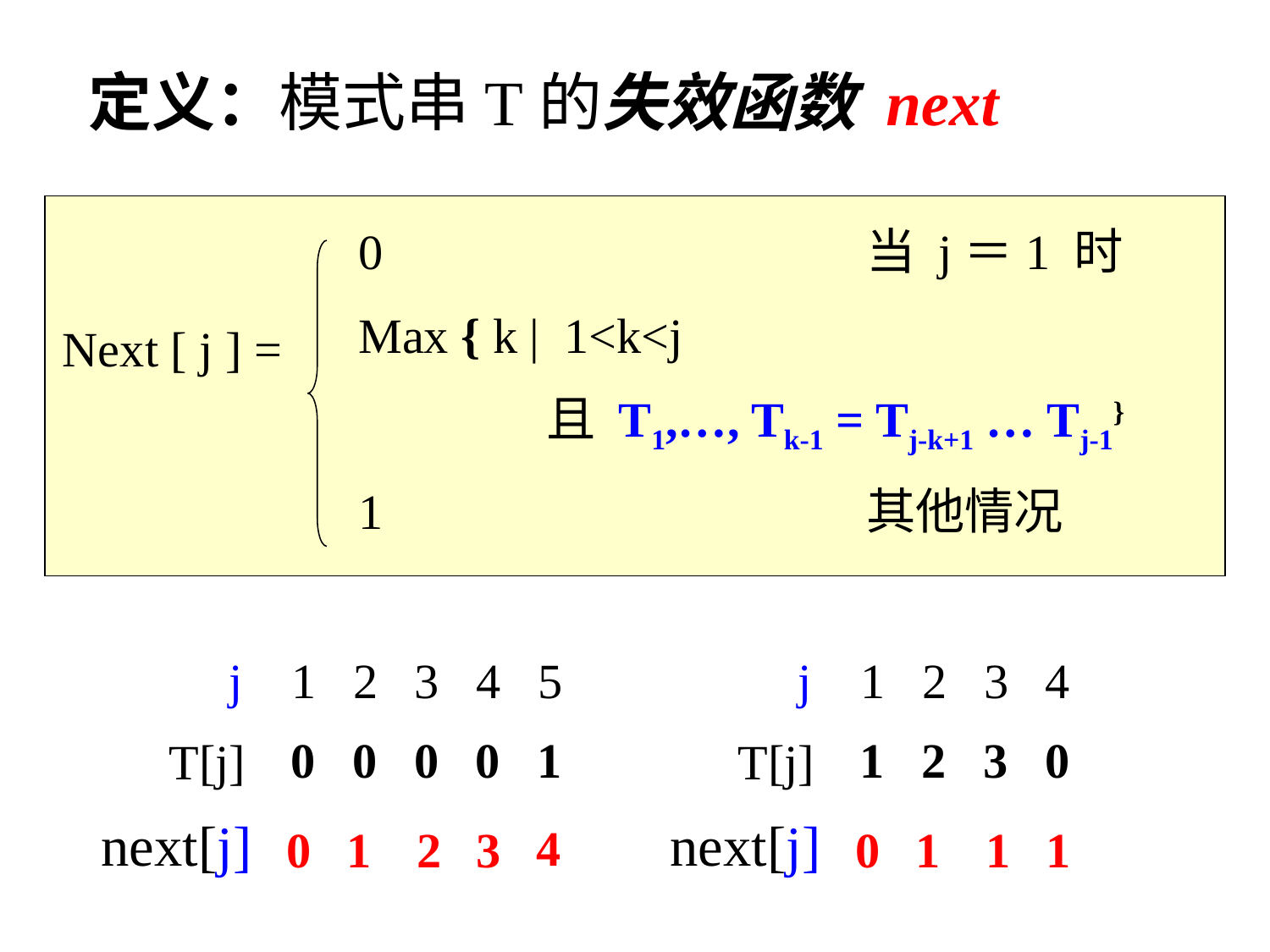

定义：模式串T的失效函数 next

0   				当 j＝1 时
Max { k |  1<k<j
                且 T1,…, Tk-1 = Tj-k+1 … Tj-1}
1				其他情况

Next [ j ] =
 j    1   2   3   4   5
  0   0   0   0   1
 T[j]
 next[j]
 j    1   2   3   4
  1   2   3   0
 T[j]
 next[j]
4
0
1
2
3
0
1
1
1